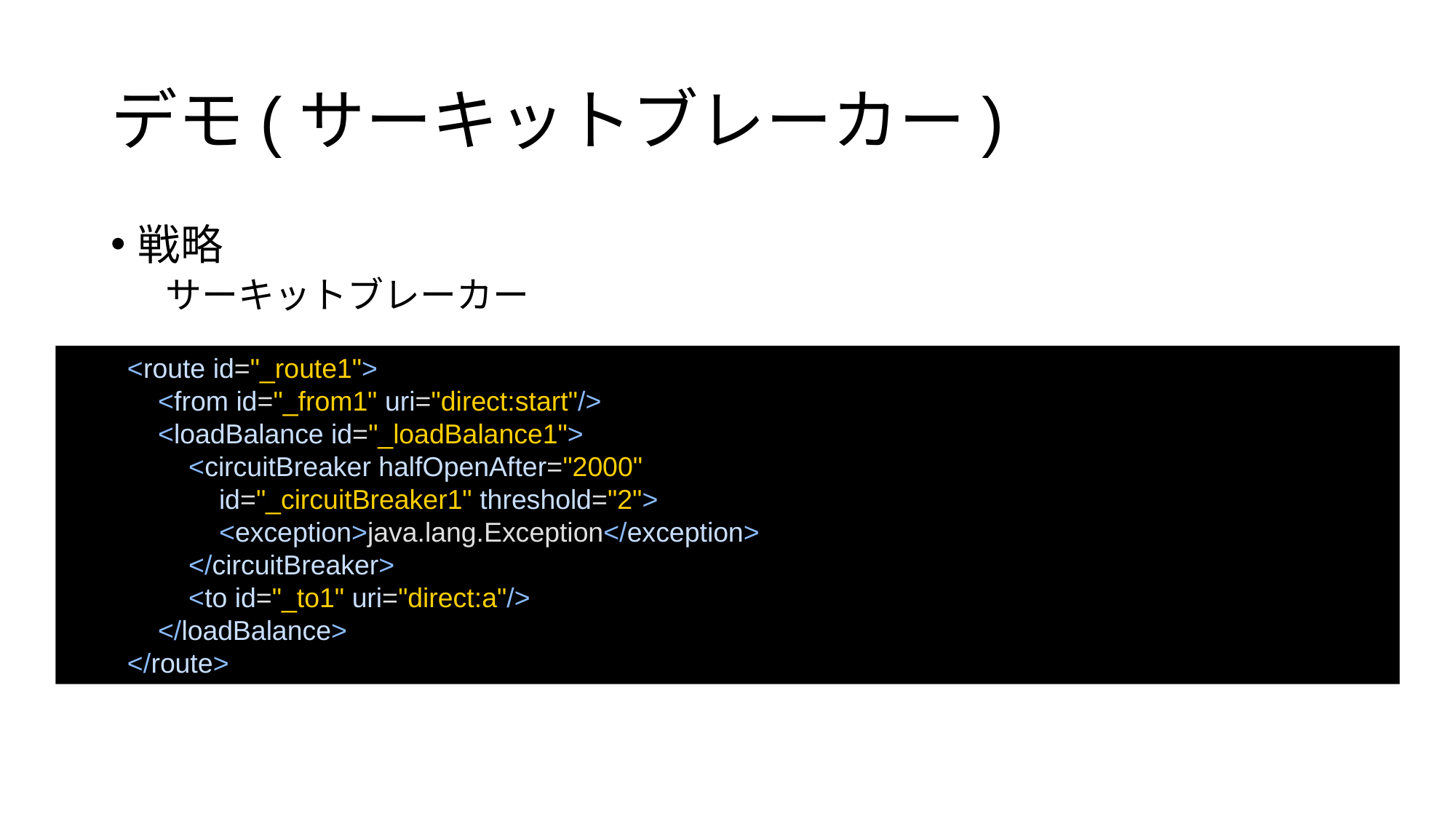

# デモ(サーキットブレーカー)
戦略
サーキットブレーカー

        <route id="_route1">
            <from id="_from1" uri="direct:start"/>
            <loadBalance id="_loadBalance1">
                <circuitBreaker halfOpenAfter="2000"
                    id="_circuitBreaker1" threshold="2">
                    <exception>java.lang.Exception</exception>
                </circuitBreaker>
                <to id="_to1" uri="direct:a"/>
            </loadBalance>
        </route>